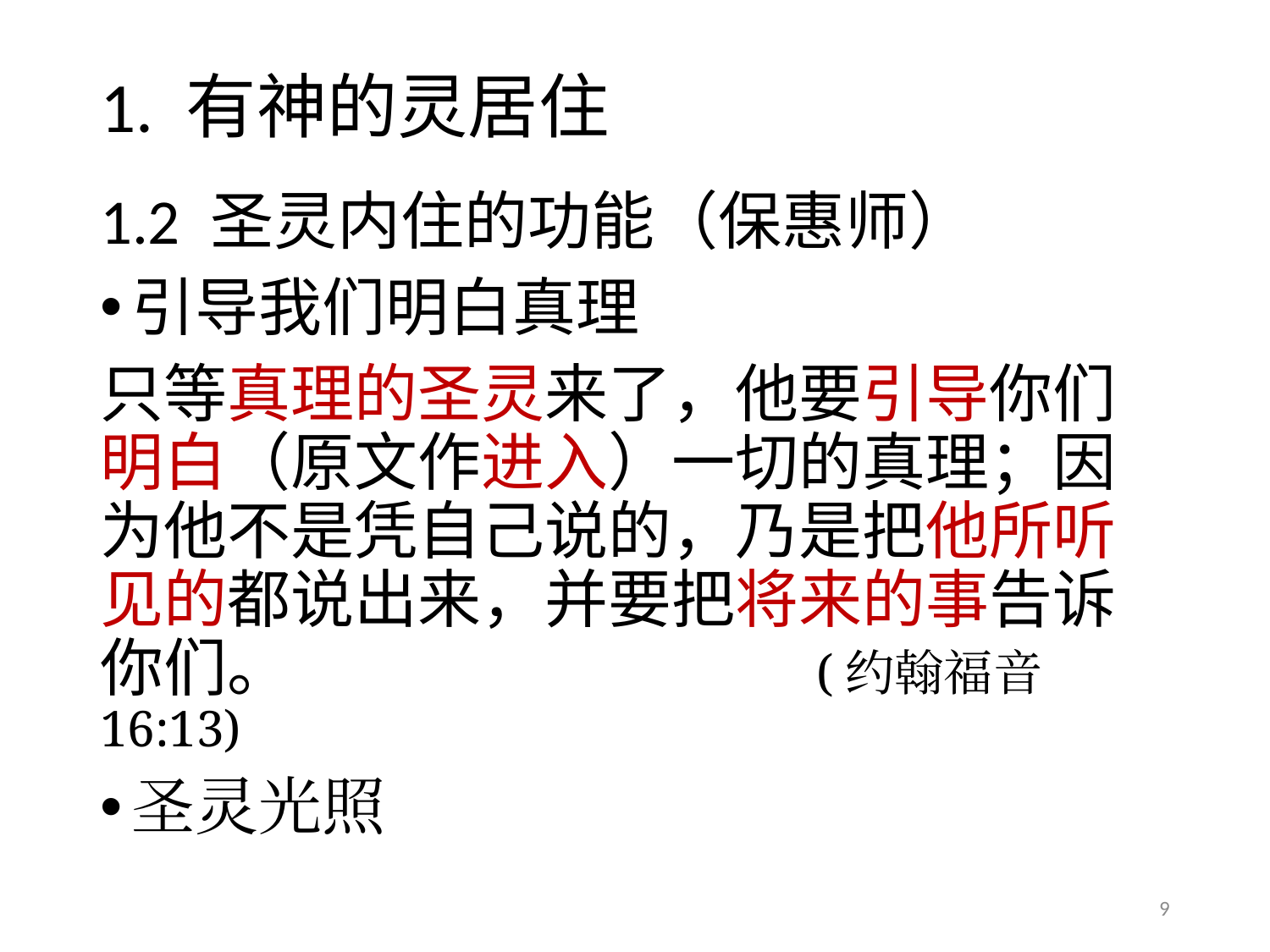

# 1. 有神的灵居住
1.2 圣灵内住的功能（保惠师）
引导我们明白真理
只等真理的圣灵来了，他要引导你们明白（原文作进入）一切的真理；因为他不是凭自己说的，乃是把他所听见的都说出来，并要把将来的事告诉你们。                                    (约翰福音16:13)
圣灵光照
9